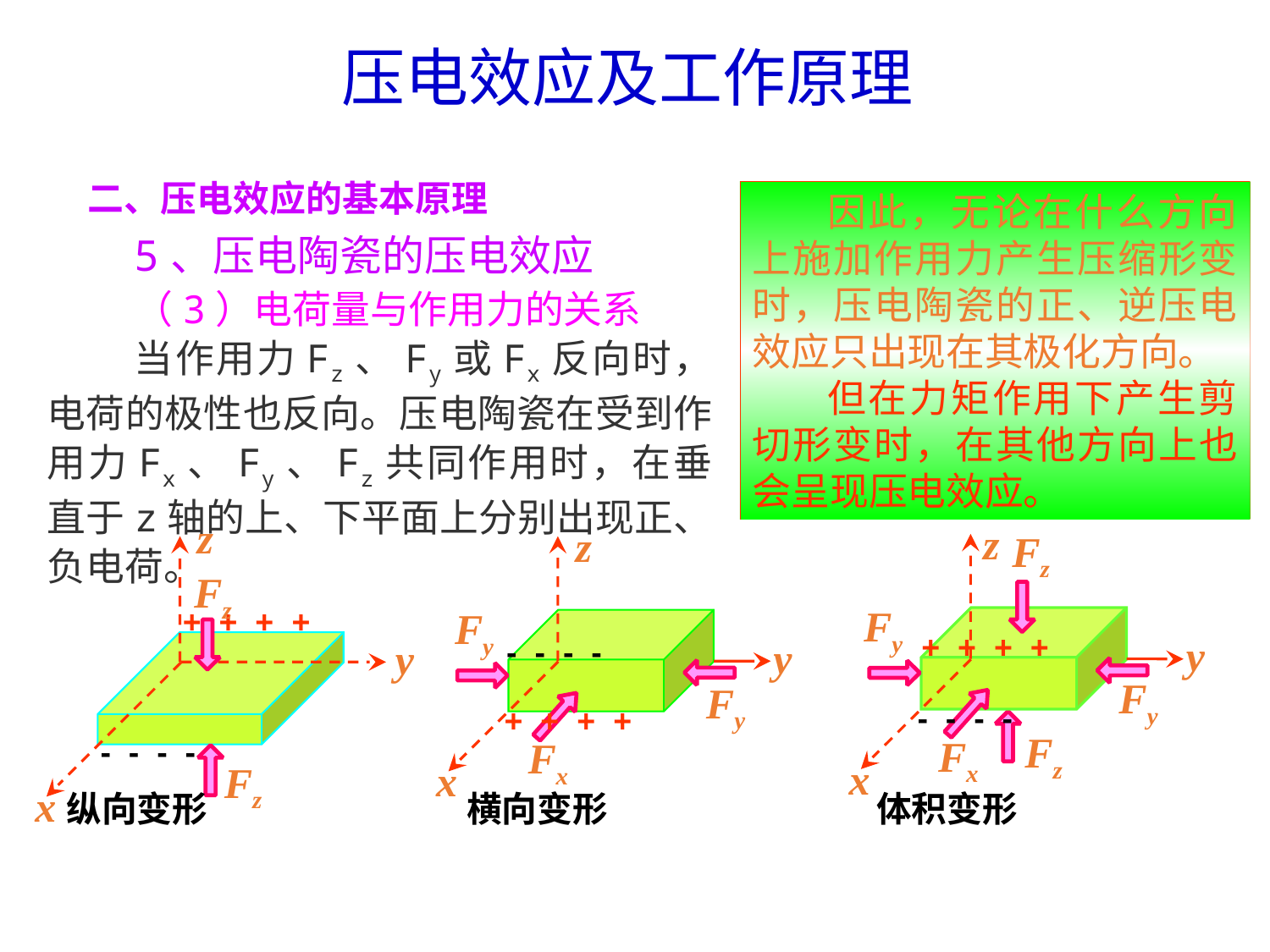

压电效应及工作原理
二、压电效应的基本原理
因此，无论在什么方向上施加作用力产生压缩形变时，压电陶瓷的正、逆压电效应只出现在其极化方向。
但在力矩作用下产生剪切形变时，在其他方向上也会呈现压电效应。
5、压电陶瓷的压电效应
（3）电荷量与作用力的关系
当作用力Fz、Fy或Fx反向时，电荷的极性也反向。压电陶瓷在受到作用力Fx、Fy、Fz共同作用时，在垂直于z轴的上、下平面上分别出现正、负电荷。
z

Fz
+  +  +  +

y

-  -  -  -

Fz
x
z
Fz

Fy

+  +  +  +
y

Fy

-  -  -  -

Fz
Fx
x
z

Fy

y
-  -  -  -

Fy

+  +  +  +
Fx
x
纵向变形
横向变形
体积变形